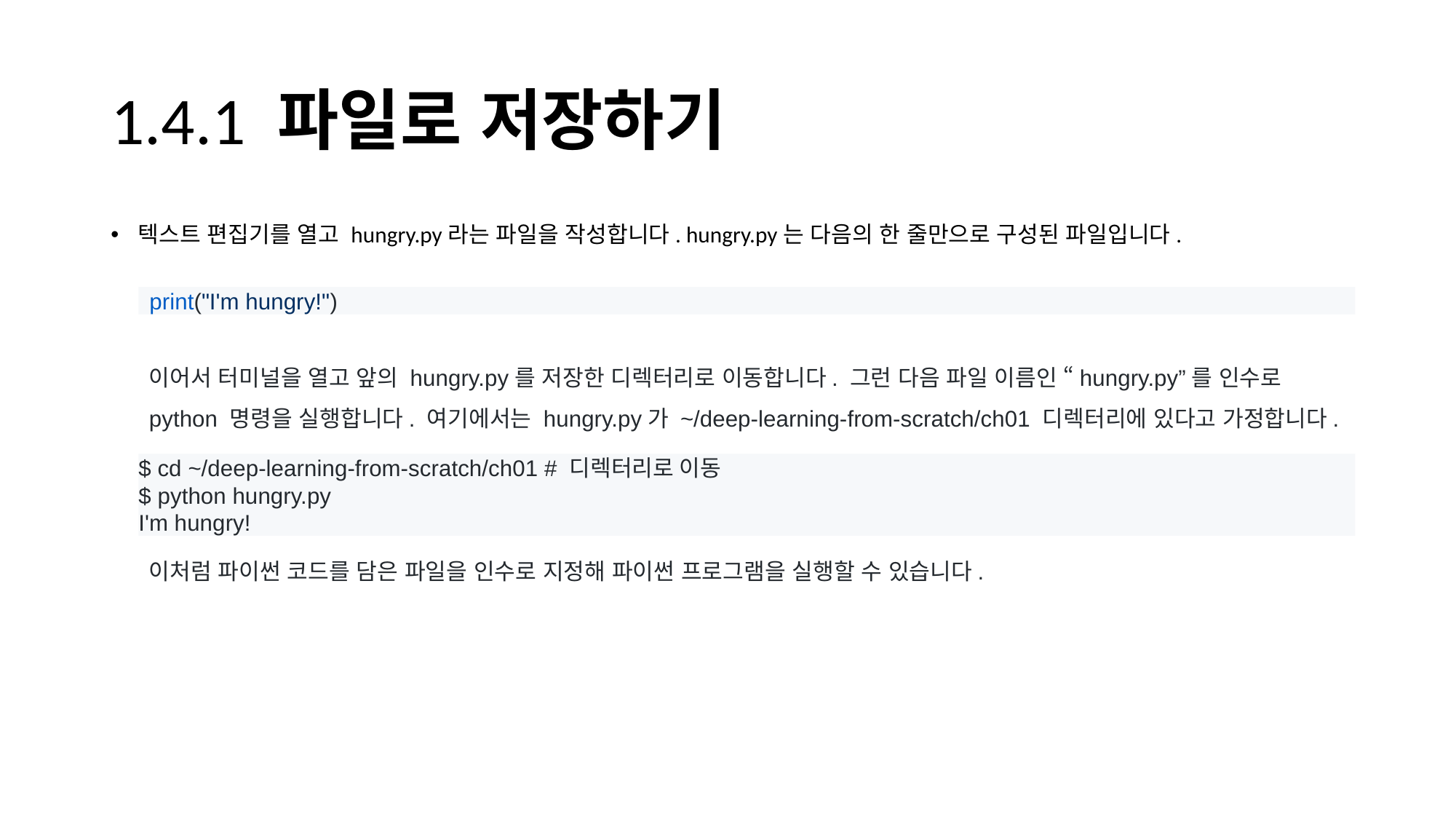

# 1.4.1 파일로 저장하기
텍스트 편집기를 열고 hungry.py라는 파일을 작성합니다. hungry.py는 다음의 한 줄만으로 구성된 파일입니다.
print("I'm hungry!")
이어서 터미널을 열고 앞의 hungry.py를 저장한 디렉터리로 이동합니다. 그런 다음 파일 이름인 “hungry.py”를 인수로 python 명령을 실행합니다. 여기에서는 hungry.py가 ~/deep-learning-from-scratch/ch01 디렉터리에 있다고 가정합니다.
$ cd ~/deep-learning-from-scratch/ch01 # 디렉터리로 이동
$ python hungry.py
I'm hungry!
이처럼 파이썬 코드를 담은 파일을 인수로 지정해 파이썬 프로그램을 실행할 수 있습니다.